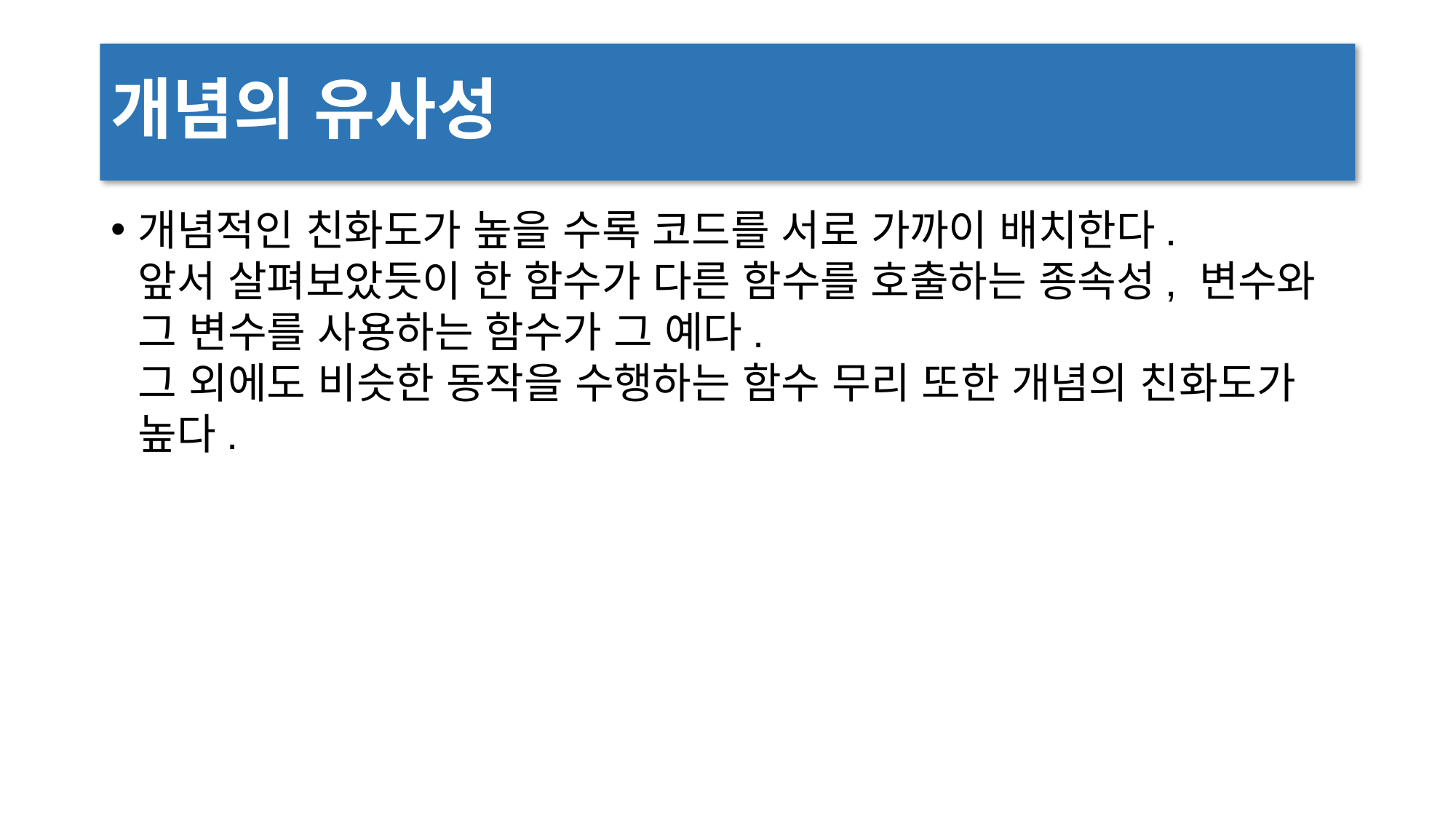

# 개념의 유사성
개념적인 친화도가 높을 수록 코드를 서로 가까이 배치한다.
앞서 살펴보았듯이 한 함수가 다른 함수를 호출하는 종속성, 변수와 그 변수를 사용하는 함수가 그 예다.
그 외에도 비슷한 동작을 수행하는 함수 무리 또한 개념의 친화도가 높다.